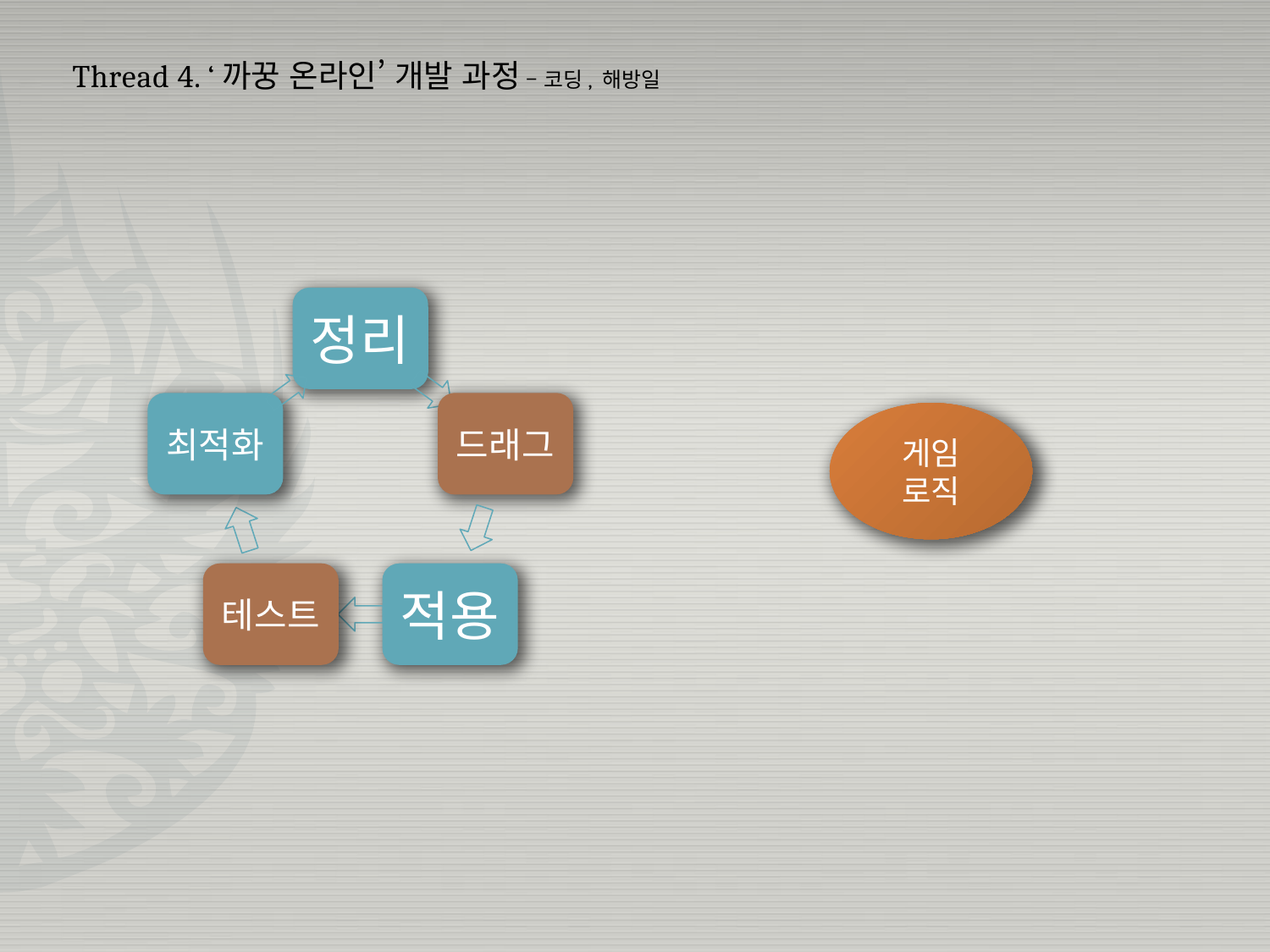

Thread 4. ‘까꿍 온라인’ 개발 과정 – 코딩, 해방일
게임 로직
정리
드래그
적용
테스트
최적화